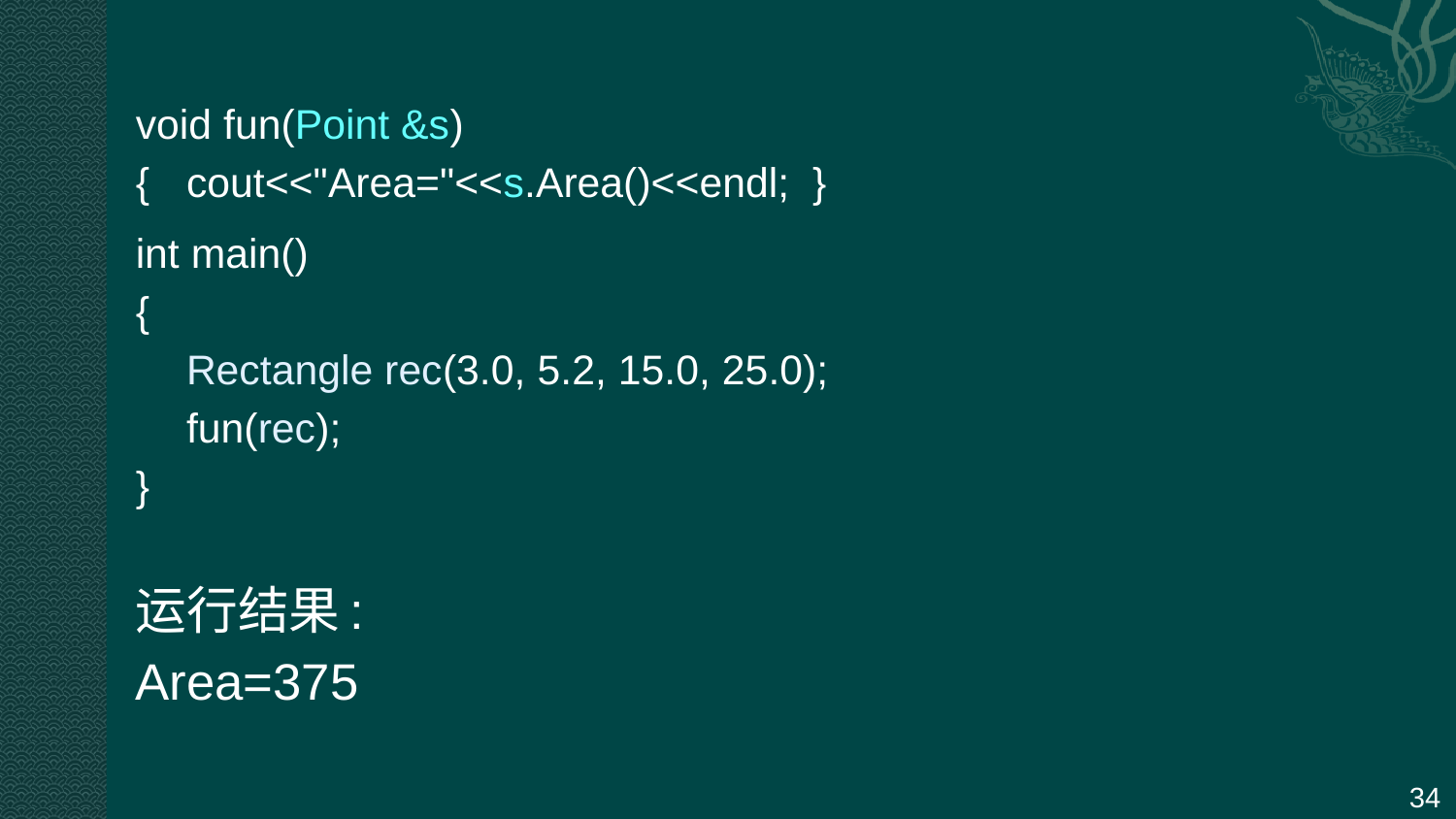

void fun(Point &s)
{	cout<<"Area="<<s.Area()<<endl;  }
int main()
{
	Rectangle rec(3.0, 5.2, 15.0, 25.0);
	fun(rec);
}

运行结果:
Area=375
34